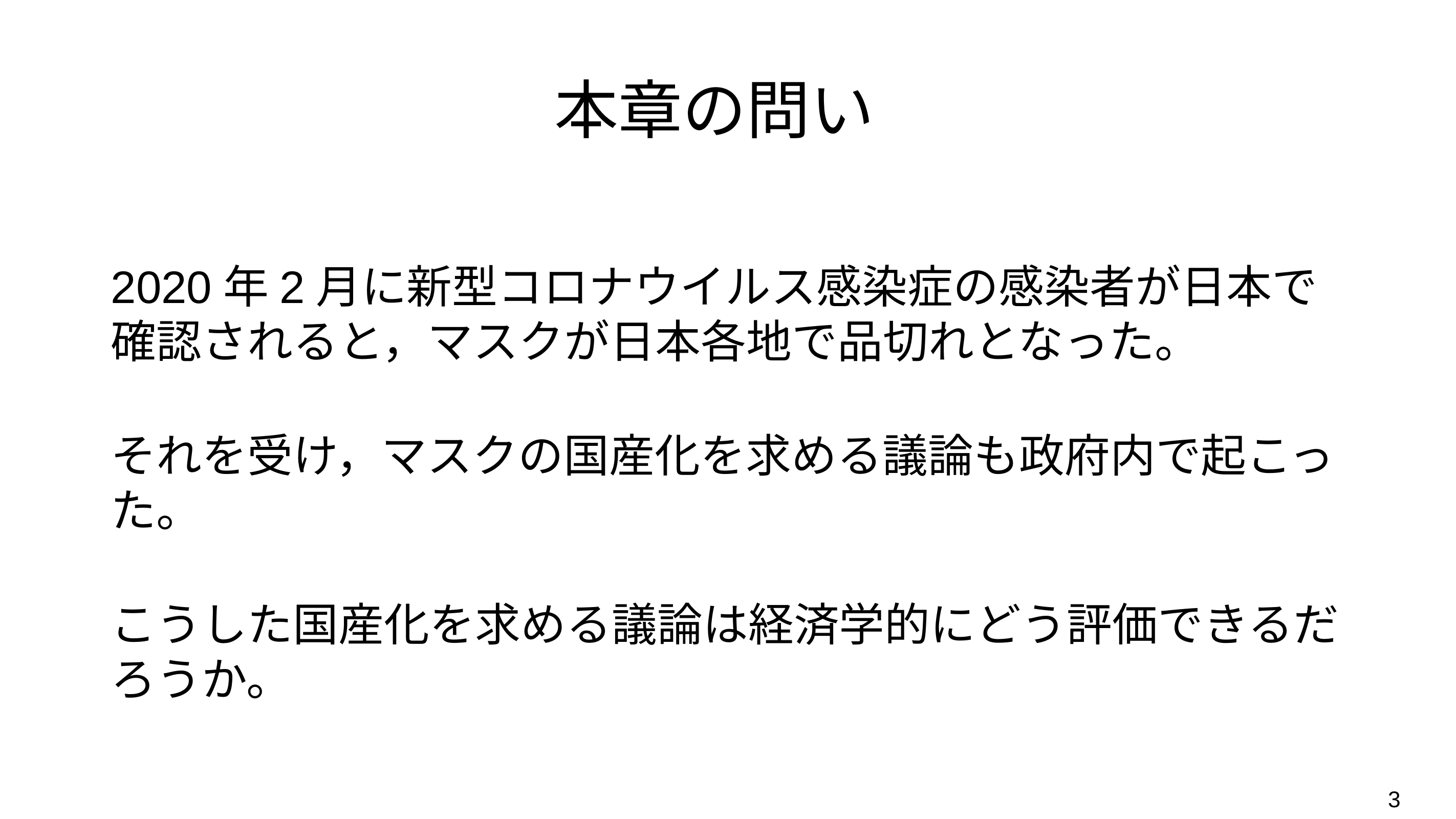

# 本章の問い
2020年2月に新型コロナウイルス感染症の感染者が日本で確認されると，マスクが日本各地で品切れとなった。
それを受け，マスクの国産化を求める議論も政府内で起こった。
こうした国産化を求める議論は経済学的にどう評価できるだろうか。
3